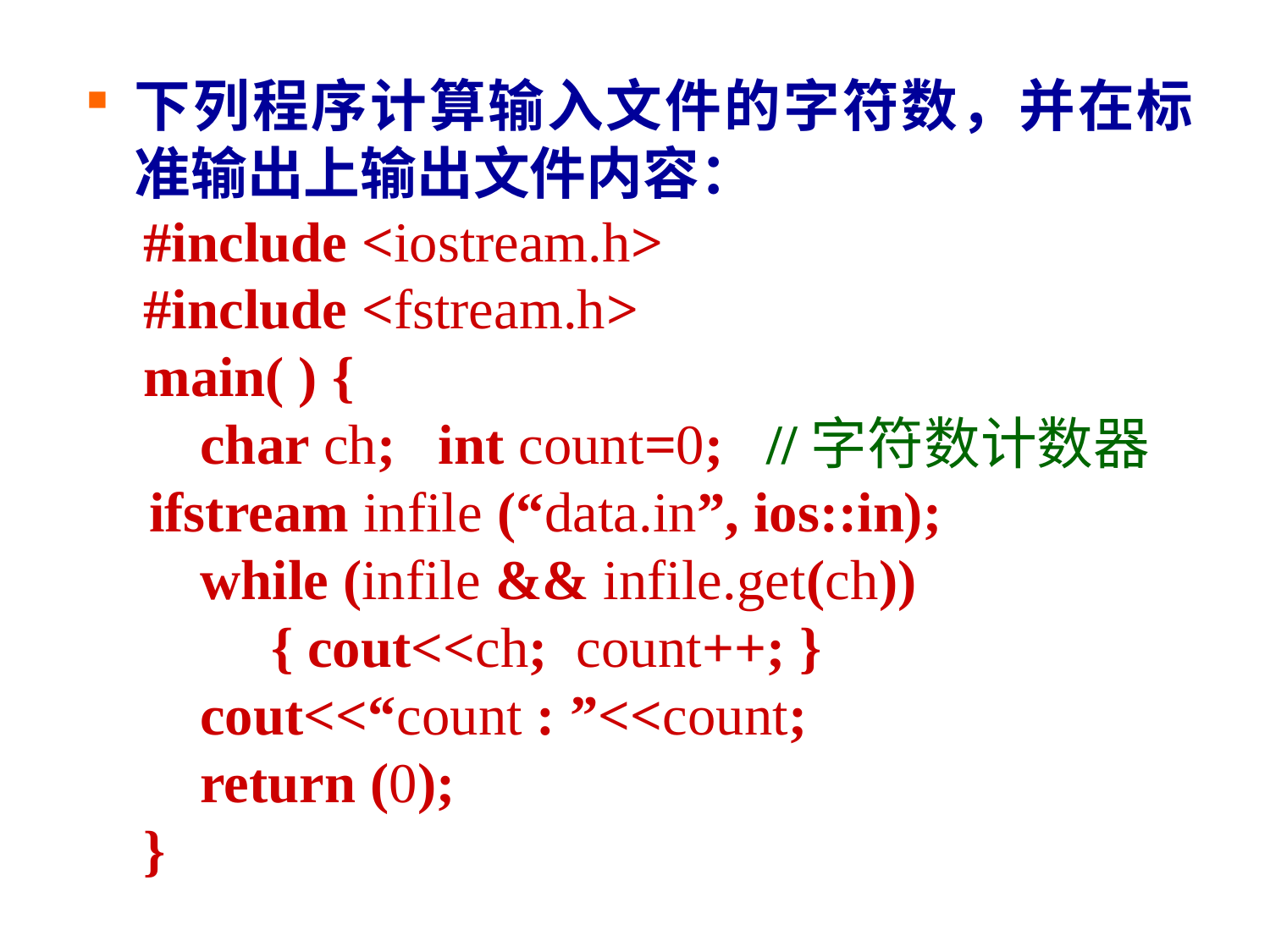

下列程序计算输入文件的字符数，并在标准输出上输出文件内容：
    #include <iostream.h>
    #include <fstream.h>
    main( ) {
        char ch;   int count=0;   //字符数计数器
    ifstream infile (“data.in”, ios::in);
        while (infile && infile.get(ch))
             { cout<<ch;  count++; }
        cout<<“count : ”<<count;
        return (0);
    }
43